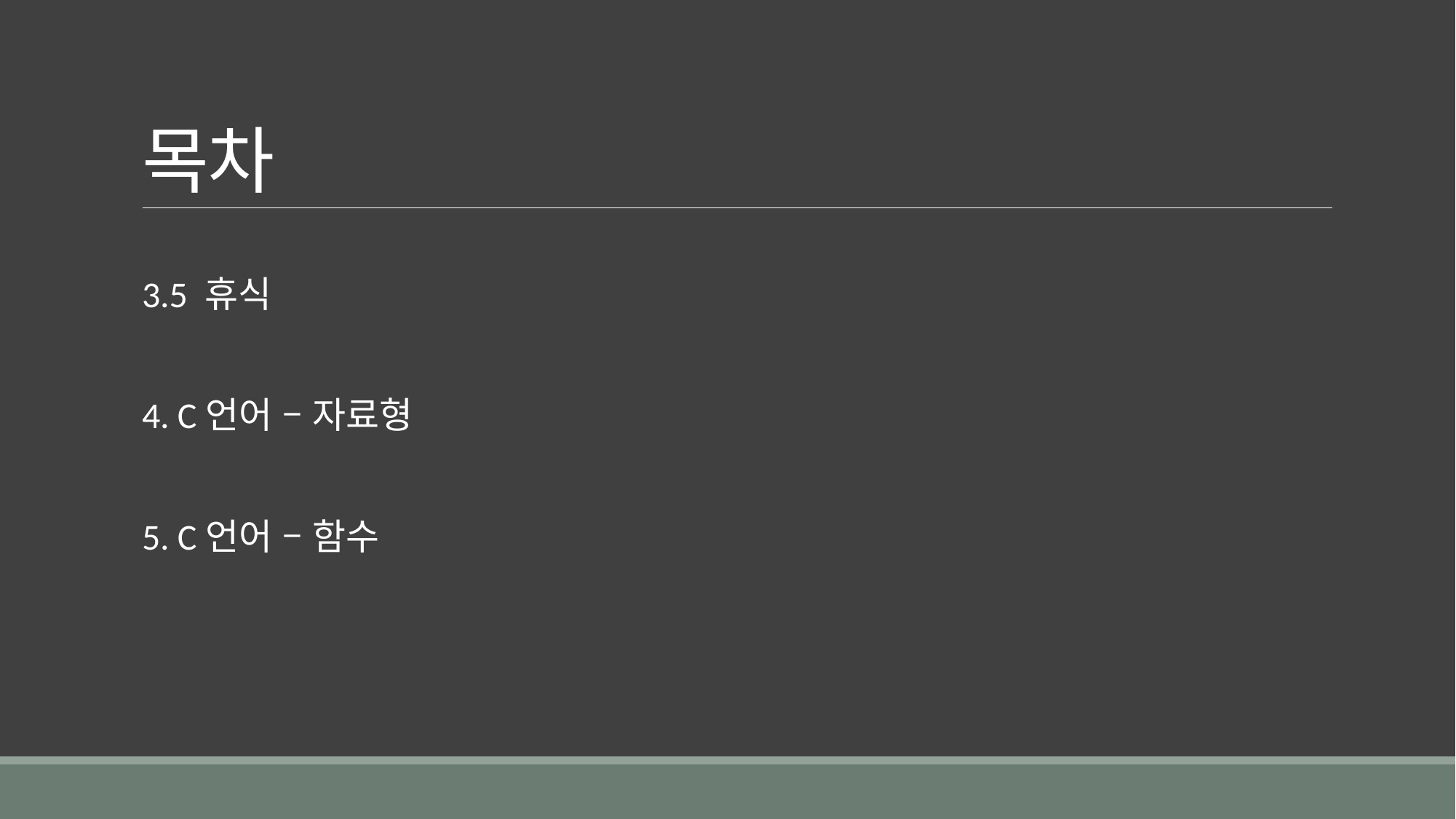

# 목차
3.5 휴식

4. C언어 – 자료형

5. C언어 – 함수